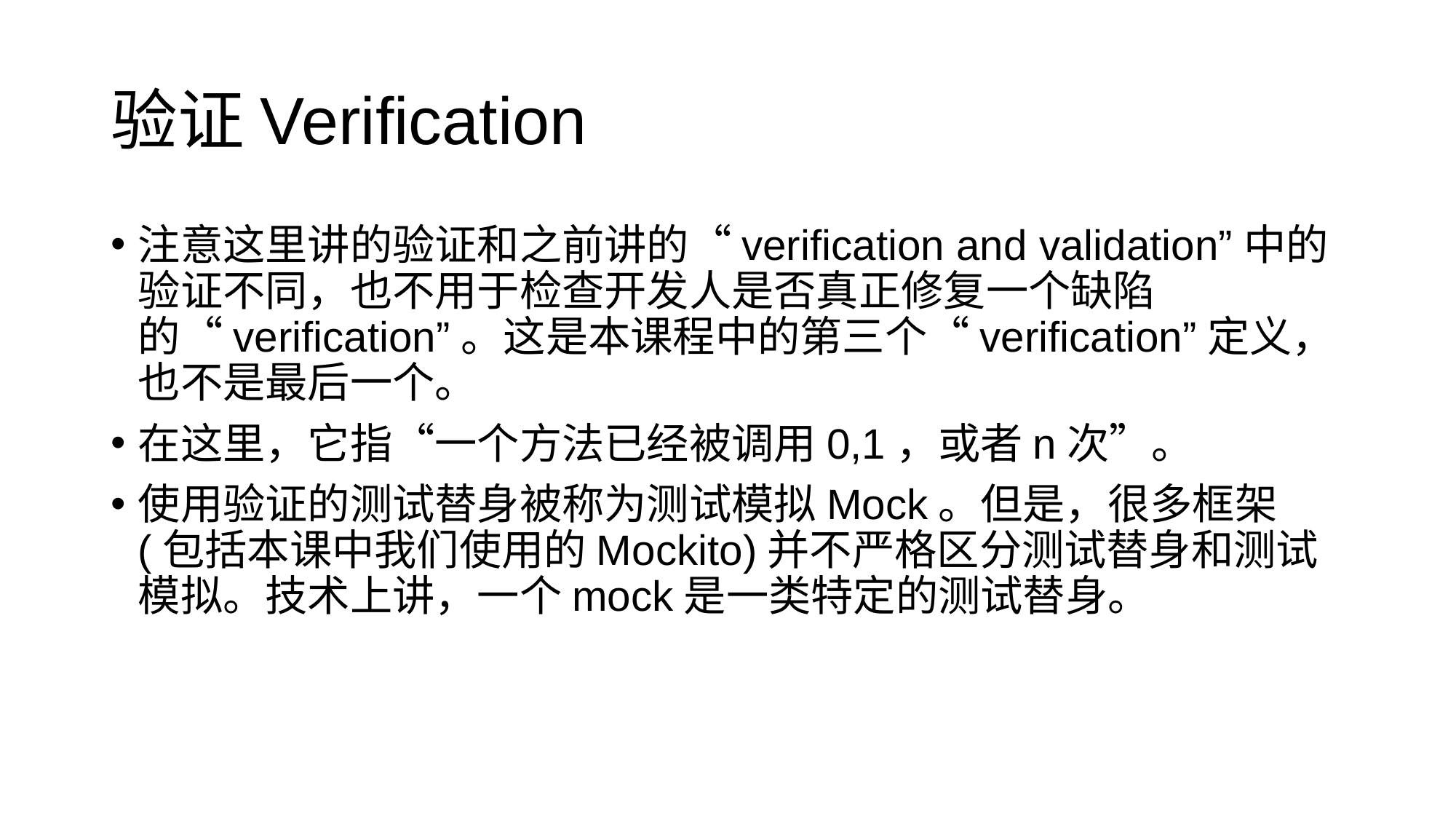

# 验证Verification
注意这里讲的验证和之前讲的“verification and validation”中的验证不同，也不用于检查开发人是否真正修复一个缺陷的“verification”。这是本课程中的第三个“verification”定义，也不是最后一个。
在这里，它指“一个方法已经被调用0,1，或者n次”。
使用验证的测试替身被称为测试模拟Mock。但是，很多框架(包括本课中我们使用的Mockito)并不严格区分测试替身和测试模拟。技术上讲，一个mock是一类特定的测试替身。